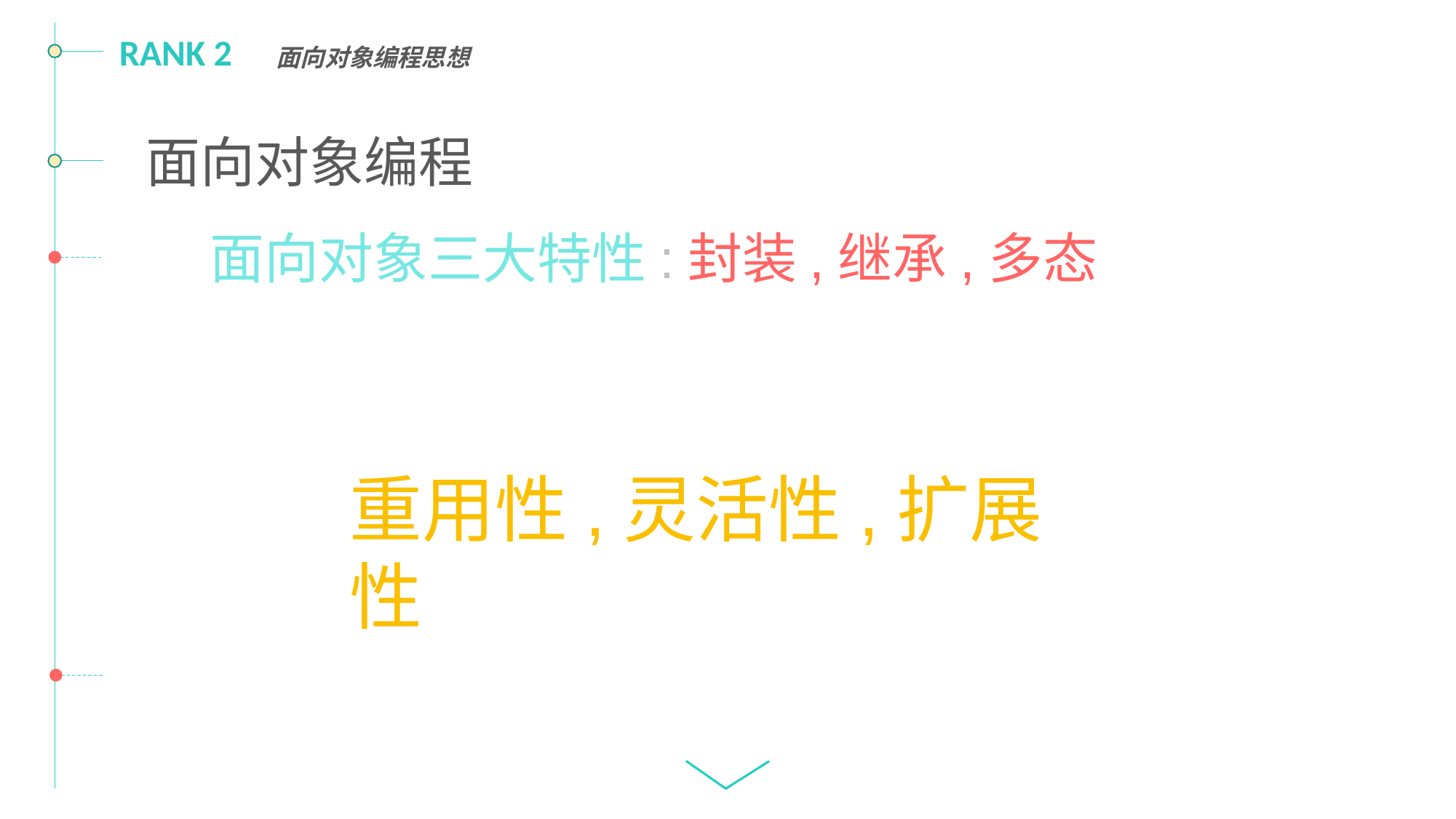

RANK 2
面向对象编程思想

面向对象编程

面向对象三大特性:封装,继承,多态

重用性,灵活性,扩展性